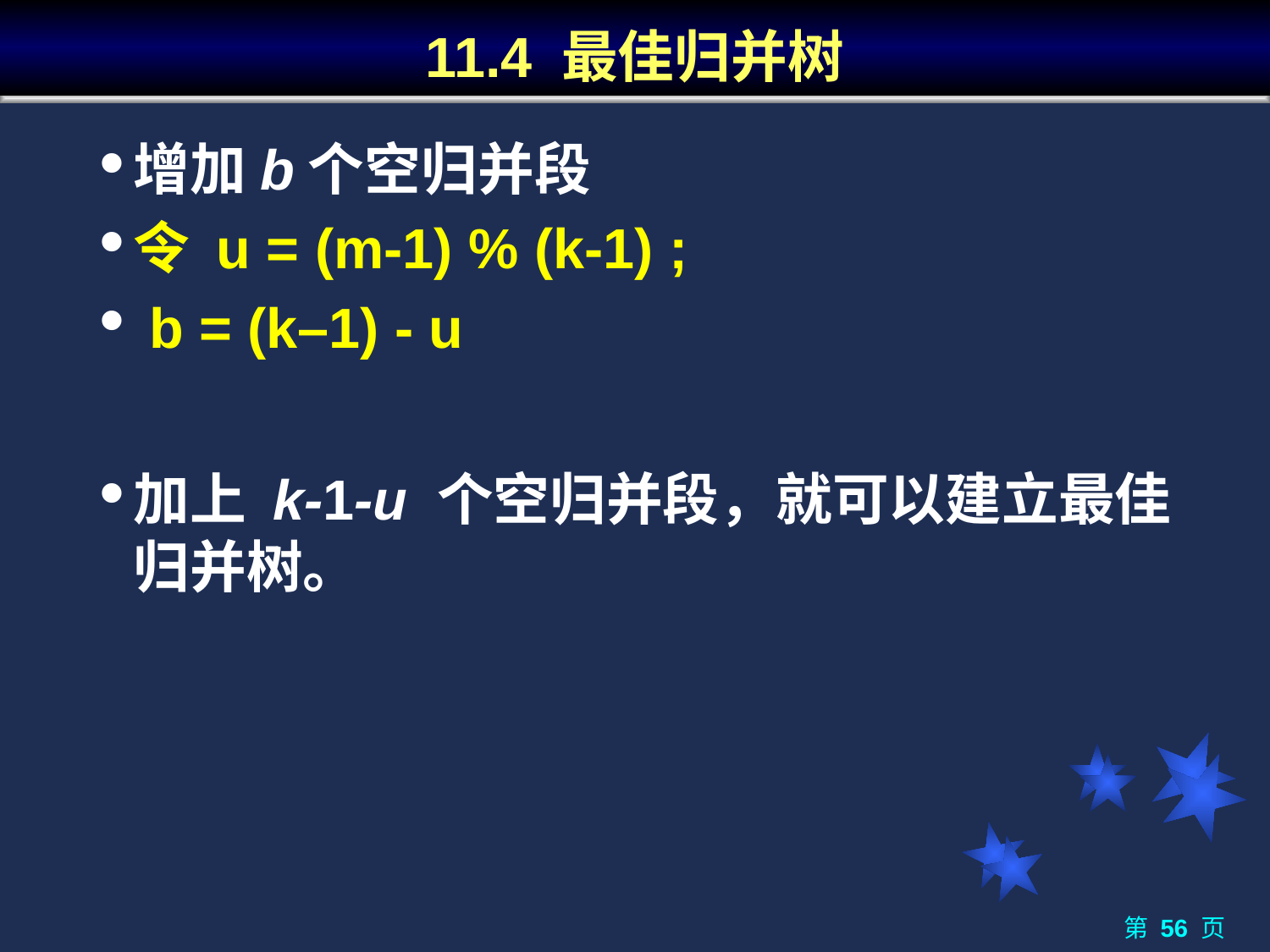

# 11.4 最佳归并树
增加b个空归并段
令 u = (m-1) % (k-1) ;
 b = (k–1) - u

加上 k-1-u 个空归并段，就可以建立最佳归并树。
第 56 页